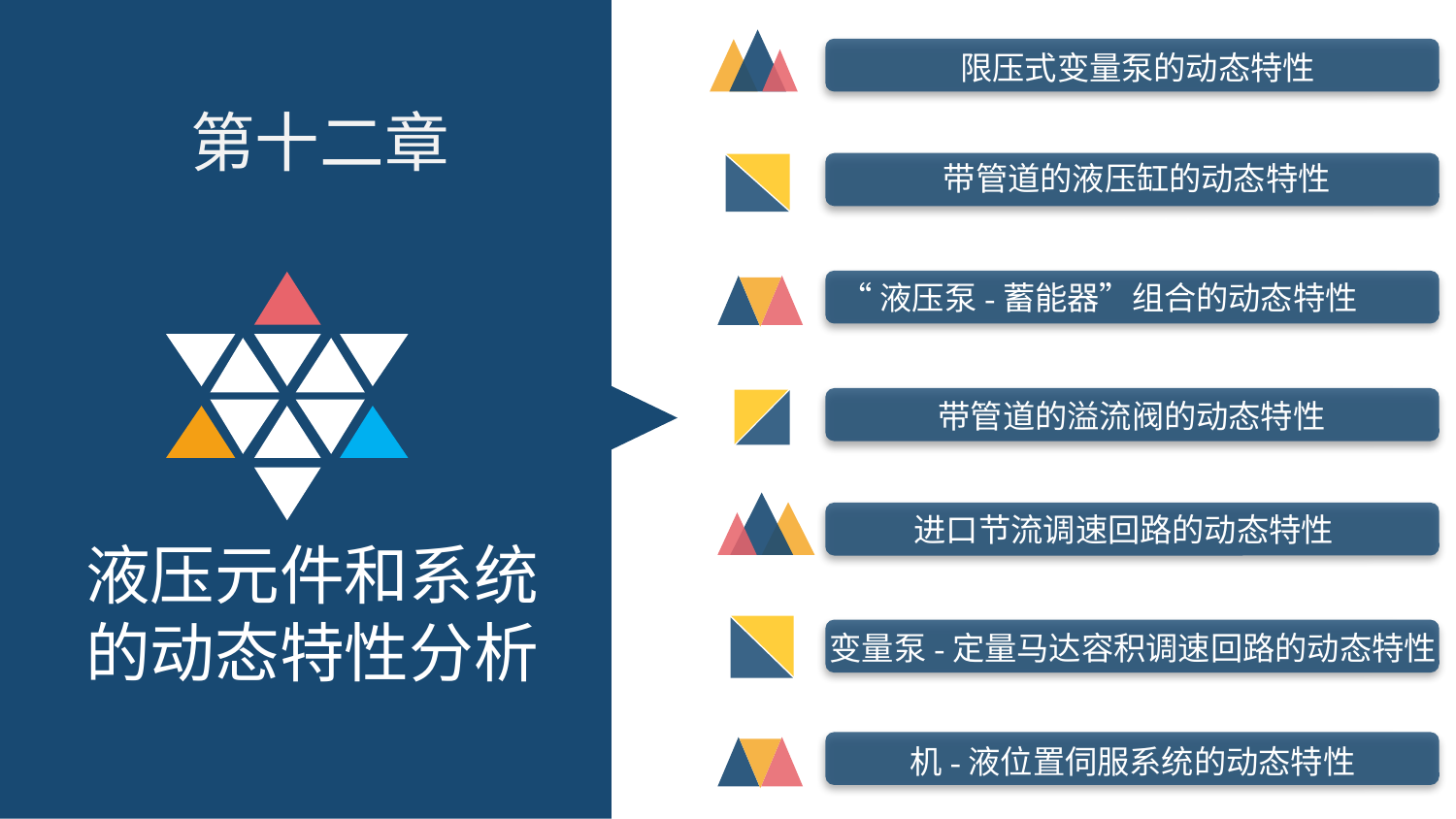

限压式变量泵的动态特性
第十二章
带管道的液压缸的动态特性
液压液的特性和选择
“液压泵-蓄能器”组合的动态特性
　带管道的溢流阀的动态特性
进口节流调速回路的动态特性
液压元件和系统的动态特性分析
变量泵-定量马达容积调速回路的动态特性
机-液位置伺服系统的动态特性